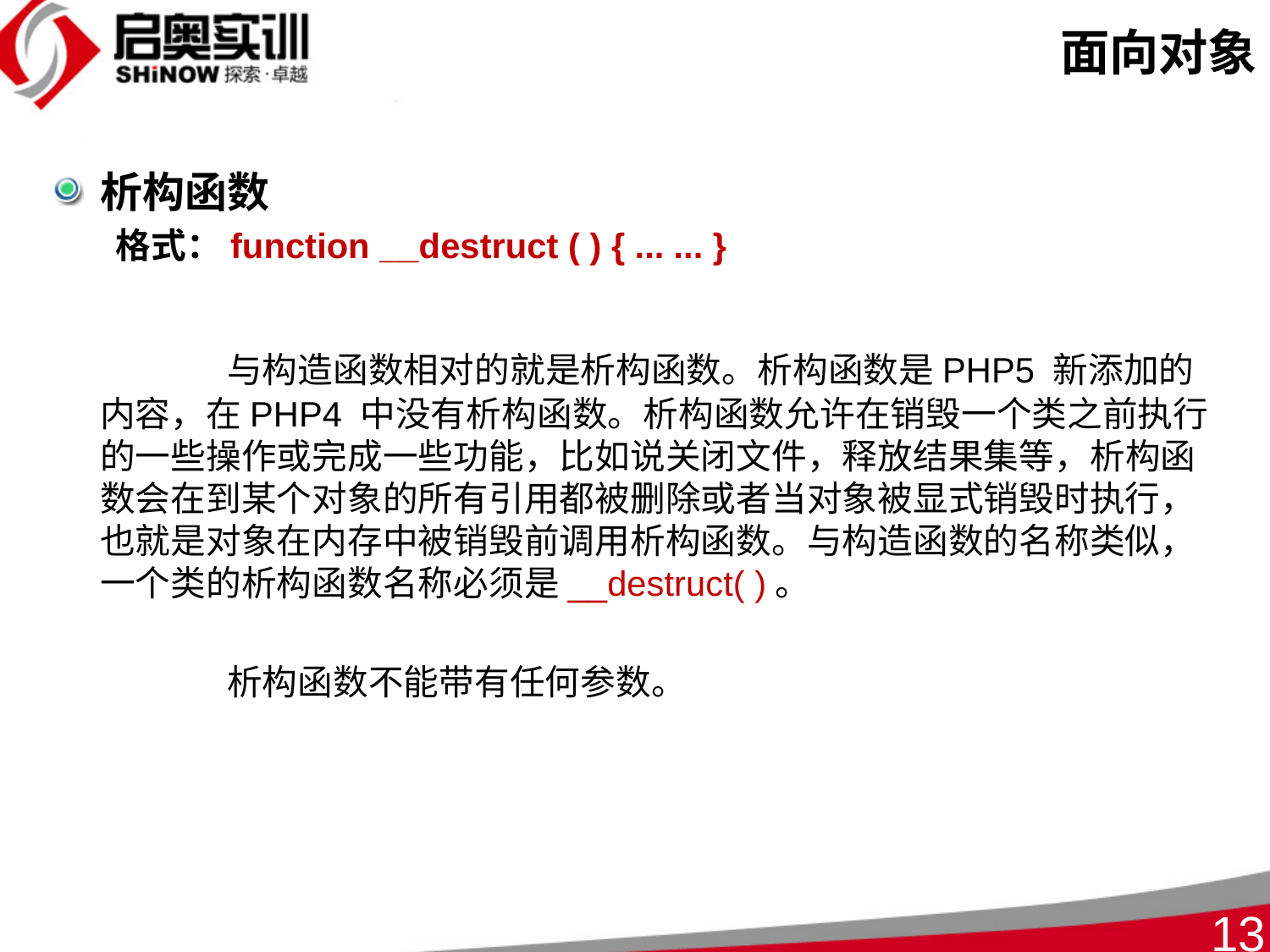

# 面向对象
析构函数
格式：function __destruct ( ) { ... ... }

		与构造函数相对的就是析构函数。析构函数是PHP5 新添加的内容，在PHP4 中没有析构函数。析构函数允许在销毁一个类之前执行的一些操作或完成一些功能，比如说关闭文件，释放结果集等，析构函数会在到某个对象的所有引用都被删除或者当对象被显式销毁时执行，也就是对象在内存中被销毁前调用析构函数。与构造函数的名称类似，一个类的析构函数名称必须是__destruct( )。

		析构函数不能带有任何参数。

13